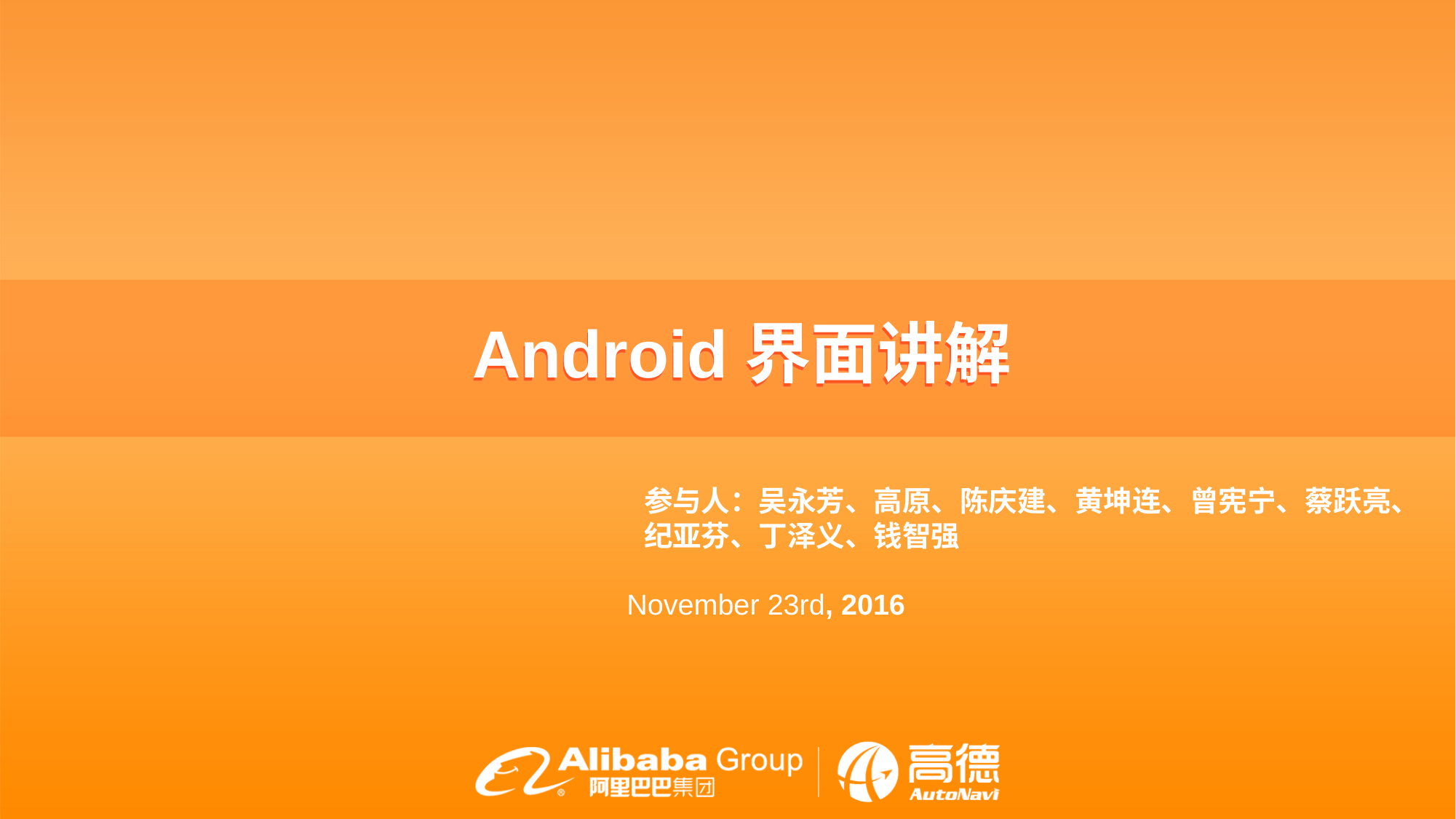

Android界面讲解
参与人：吴永芳、高原、陈庆建、黄坤连、曾宪宁、蔡跃亮、纪亚芬、丁泽义、钱智强
November 23rd, 2016